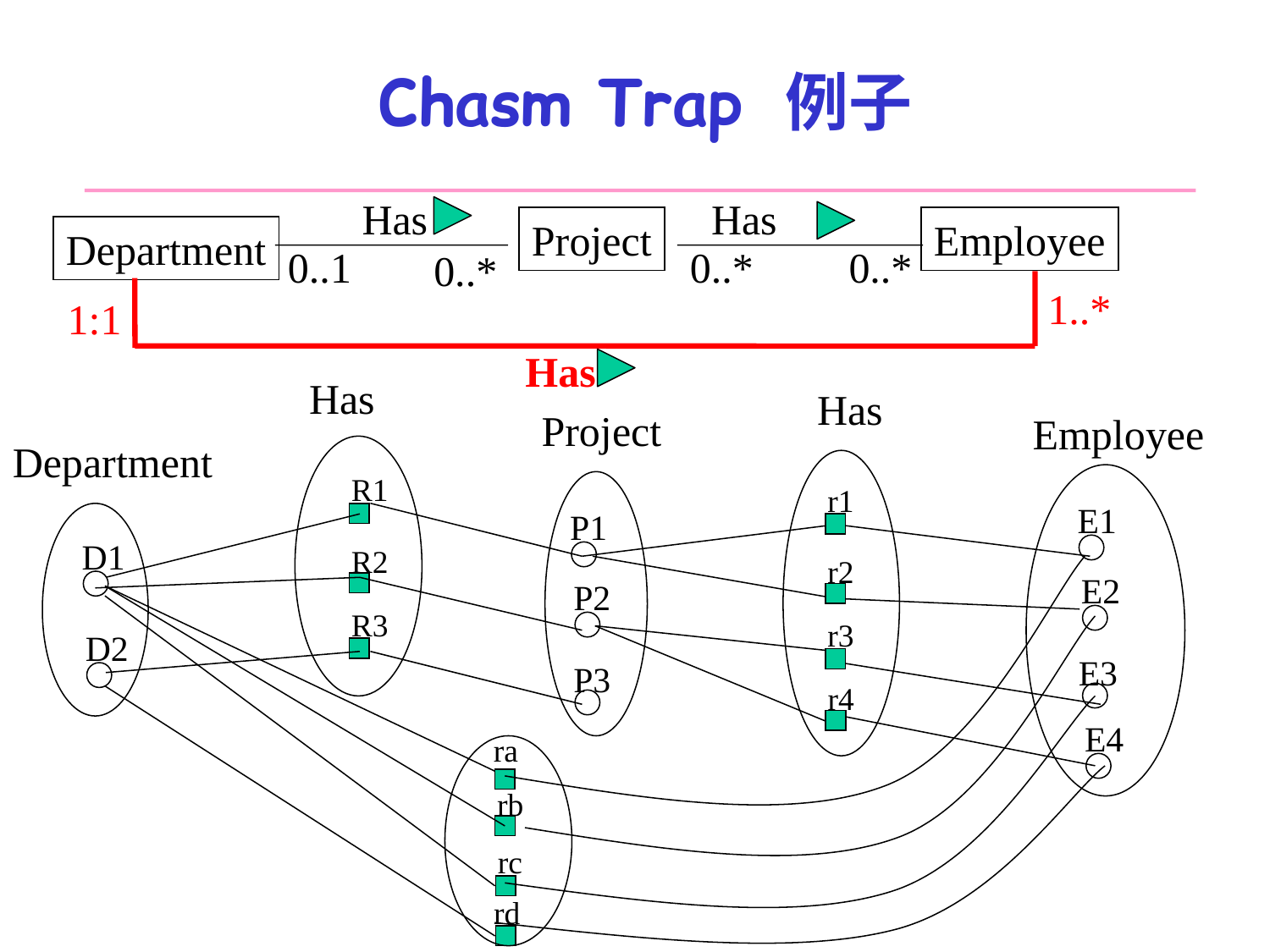

# Chasm Trap 例子
Has
Has

Project
Employee
Department
0..1
0..*
0..*
0..*

1..*

1:1
Has

Has
Has
Project
Employee
Department

R1

r1
E1
P1

D1
R2

r2

E2
P2

R3

r3

D2

E3

P3

r4

E4

ra

rb

rc

rd